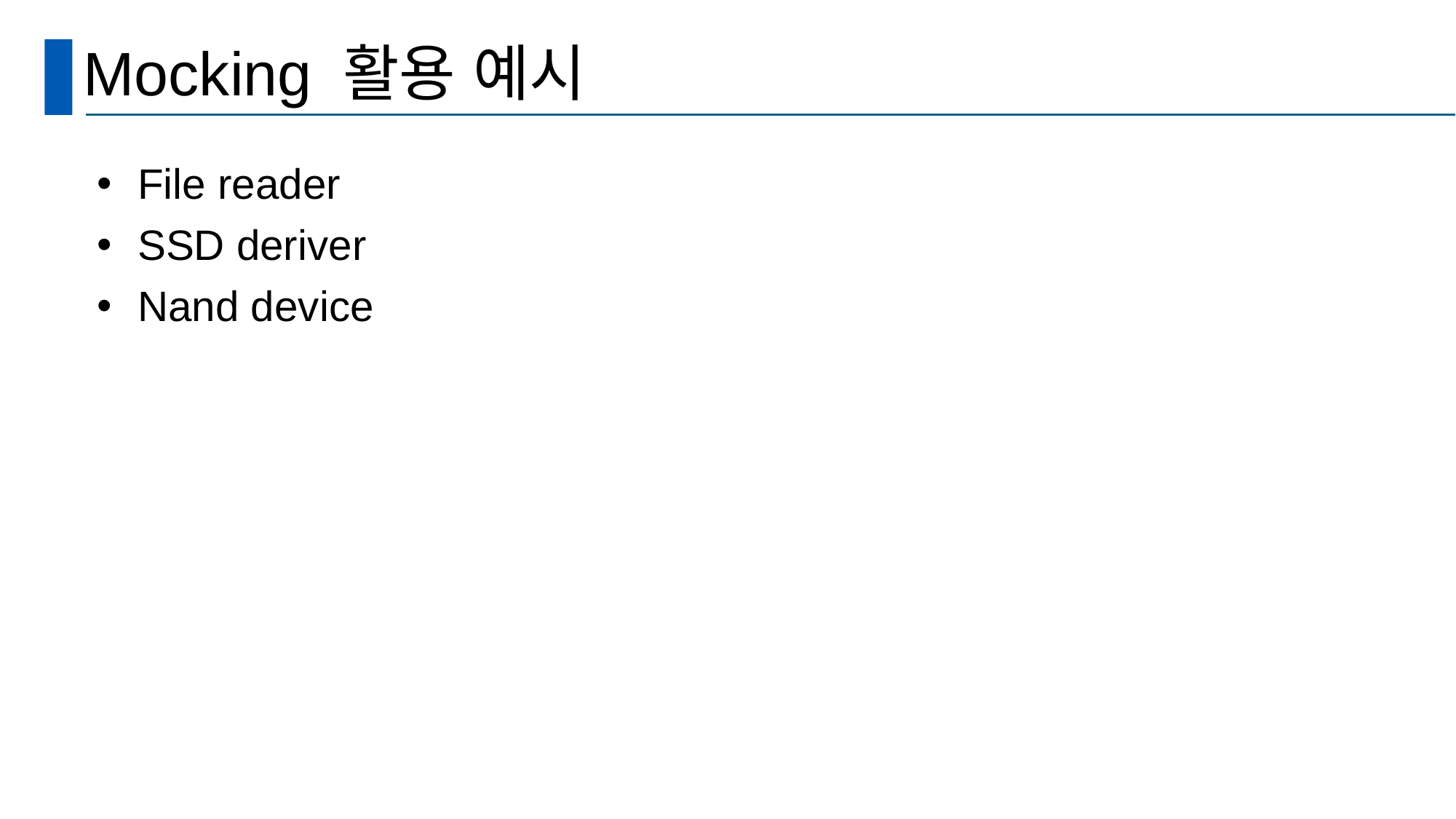

# Mocking 활용 예시
File reader
SSD deriver
Nand device